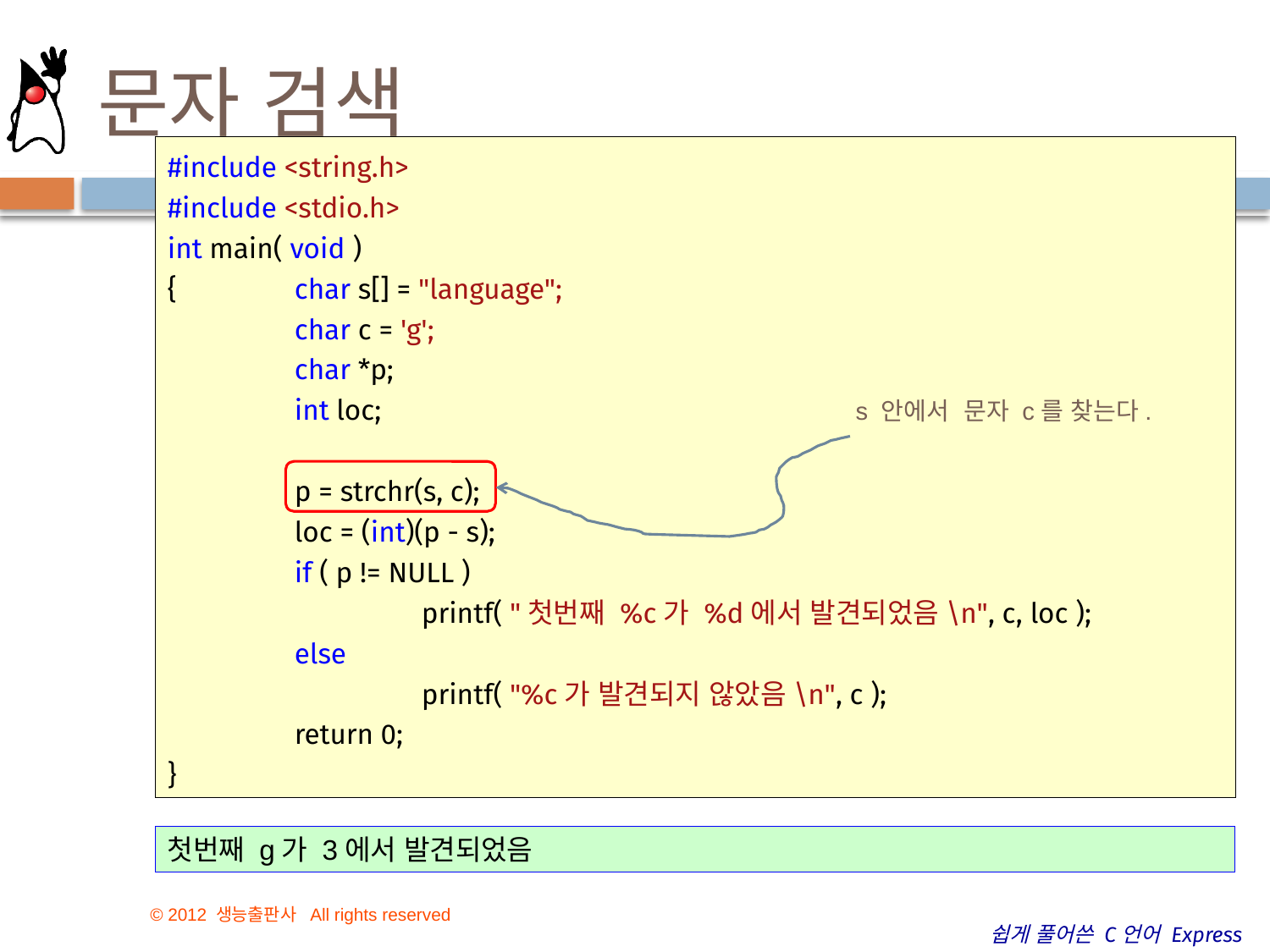

# 문자 검색
#include <string.h>
#include <stdio.h>
int main( void )
{	char s[] = "language";
	char c = 'g';
	char *p;
	int loc;

	p = strchr(s, c);
	loc = (int)(p - s);
	if ( p != NULL )
		printf( "첫번째 %c가 %d에서 발견되었음\n", c, loc );
	else
		printf( "%c가 발견되지 않았음\n", c );
	return 0;
}
s 안에서  문자 c를 찾는다.

첫번째 g가 3에서 발견되었음